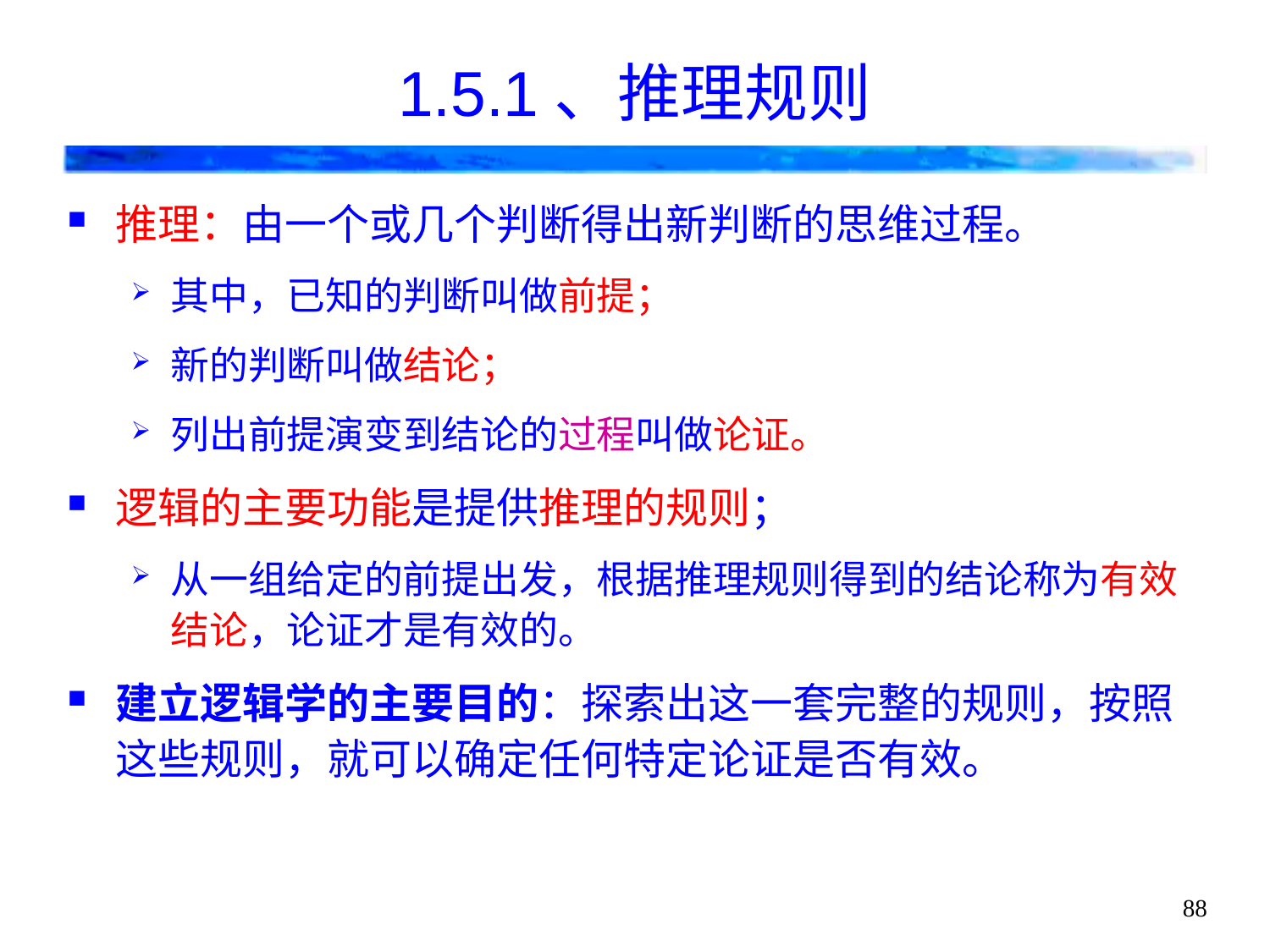

# 1.5.1、推理规则
推理：由一个或几个判断得出新判断的思维过程。
其中，已知的判断叫做前提；
新的判断叫做结论；
列出前提演变到结论的过程叫做论证。
逻辑的主要功能是提供推理的规则；
从一组给定的前提出发，根据推理规则得到的结论称为有效结论，论证才是有效的。
建立逻辑学的主要目的：探索出这一套完整的规则，按照这些规则，就可以确定任何特定论证是否有效。
88